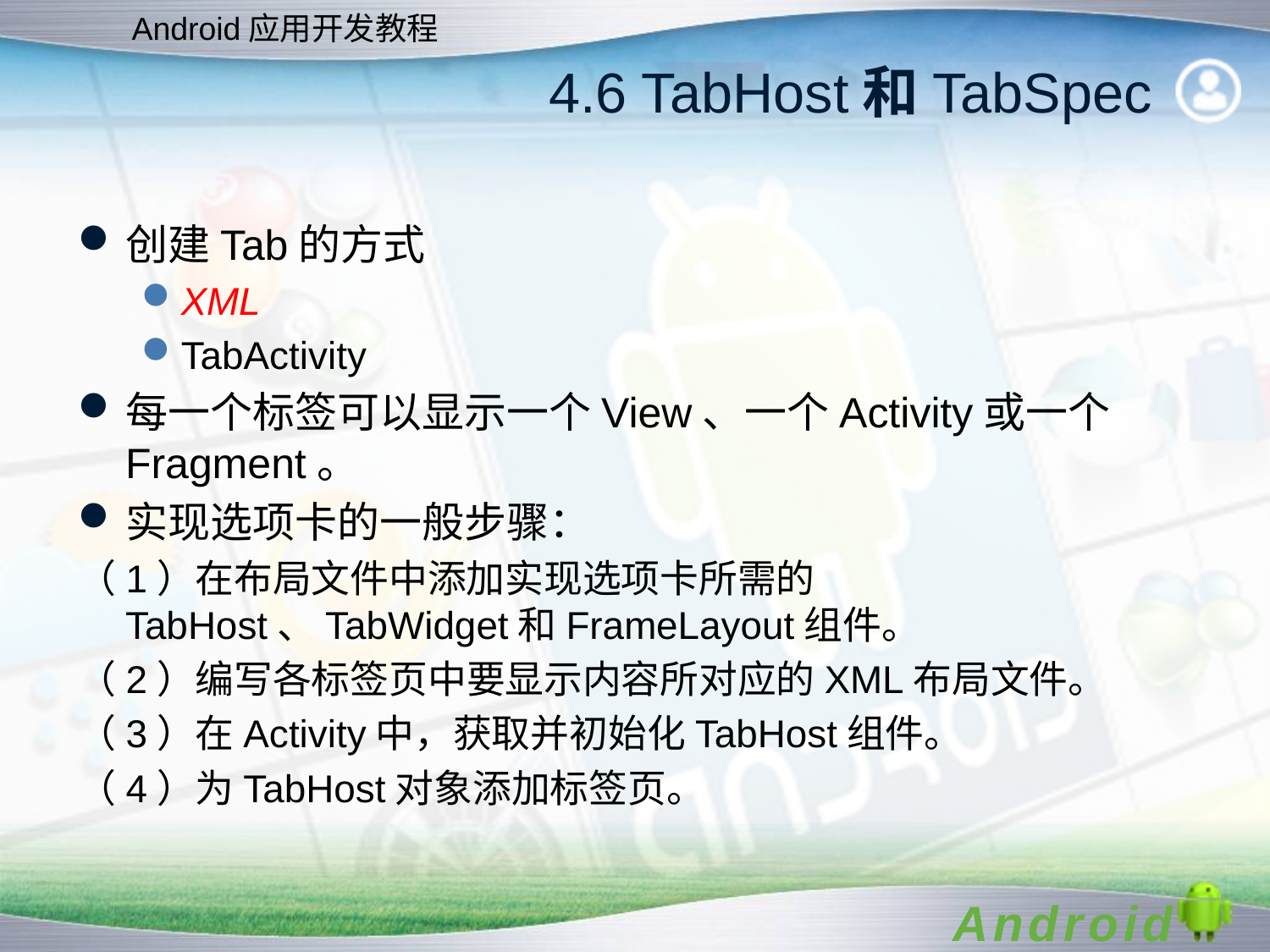

# 4.6 TabHost和TabSpec
创建Tab的方式
XML
TabActivity
每一个标签可以显示一个View、一个Activity或一个Fragment。
实现选项卡的一般步骤：
（1）在布局文件中添加实现选项卡所需的TabHost、TabWidget和FrameLayout组件。
（2）编写各标签页中要显示内容所对应的XML布局文件。
（3）在Activity中，获取并初始化TabHost组件。
（4）为TabHost对象添加标签页。